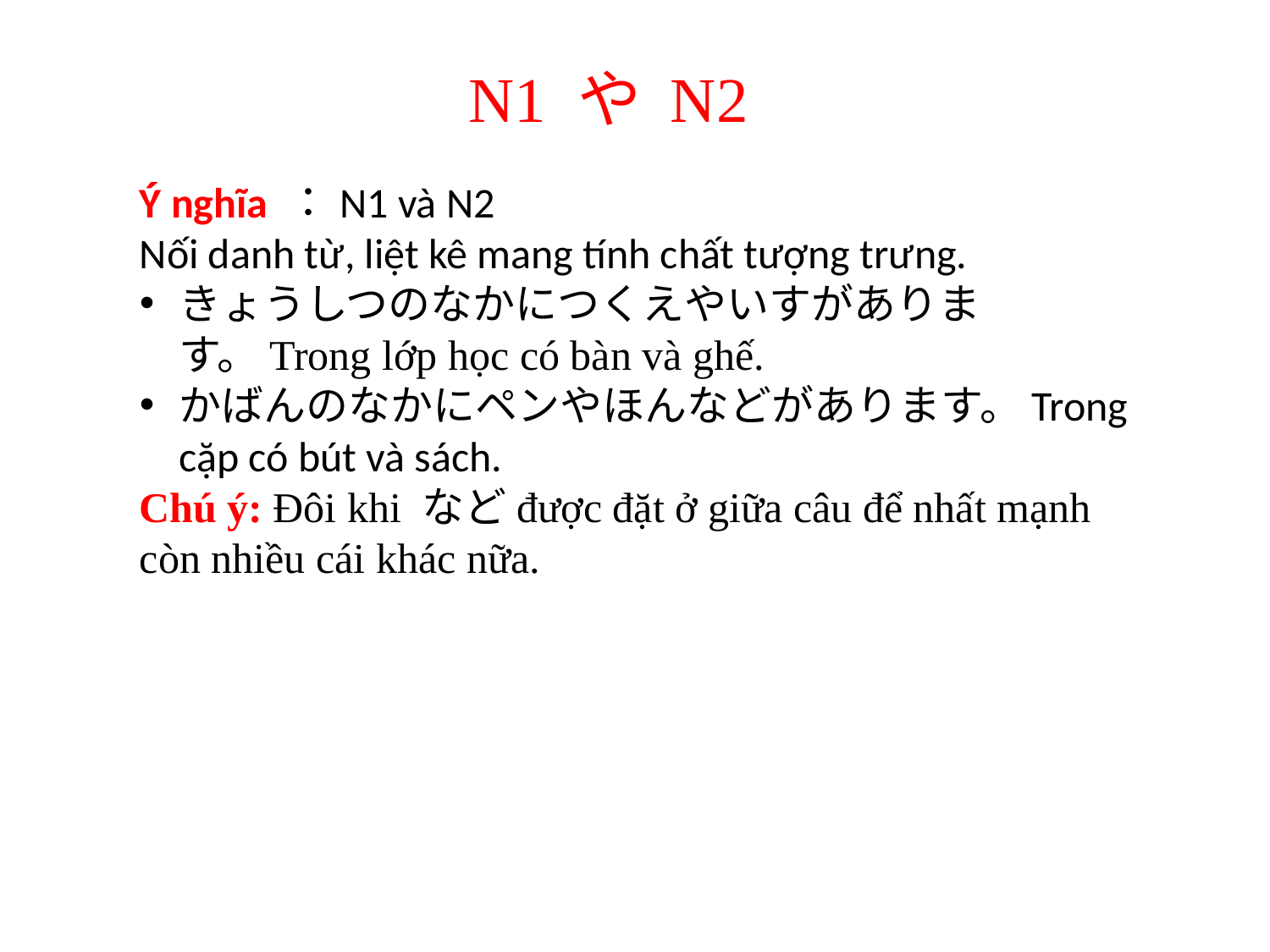

N1 や N2
Ý nghĩa ：N1 và N2
Nối danh từ, liệt kê mang tính chất tượng trưng.
きょうしつのなかにつくえやいすがあります。Trong lớp học có bàn và ghế.
かばんのなかにペンやほんなどがあります。Trong cặp có bút và sách.
Chú ý: Đôi khi などđược đặt ở giữa câu để nhất mạnh còn nhiều cái khác nữa.